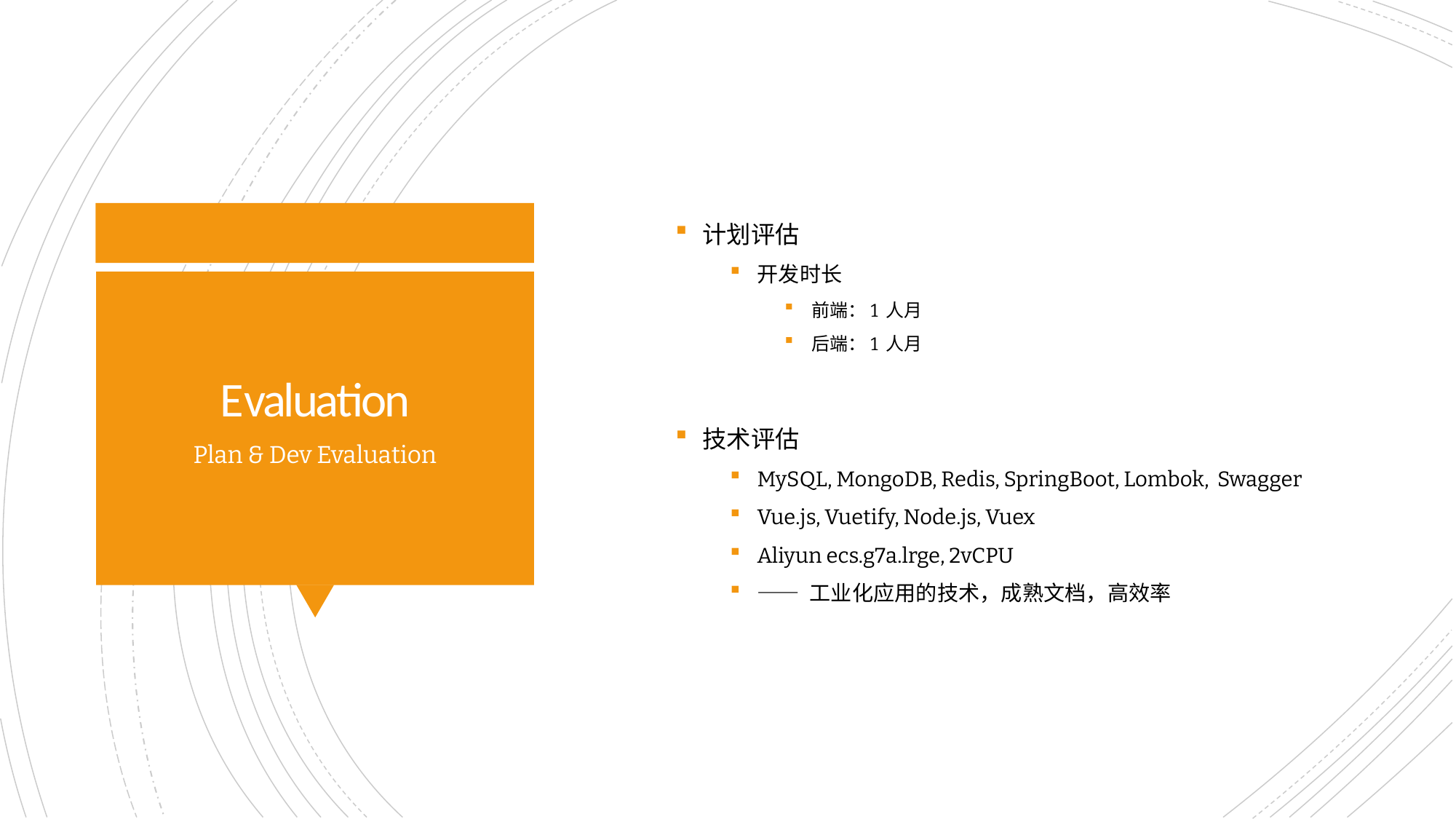

计划评估
开发时长
前端：1 人月
后端：1 人月

技术评估
MySQL, MongoDB, Redis, SpringBoot, Lombok,  Swagger
Vue.js, Vuetify, Node.js, Vuex
Aliyun ecs.g7a.lrge, 2vCPU
—— 工业化应用的技术，成熟文档，高效率
# Evaluation
Plan & Dev Evaluation